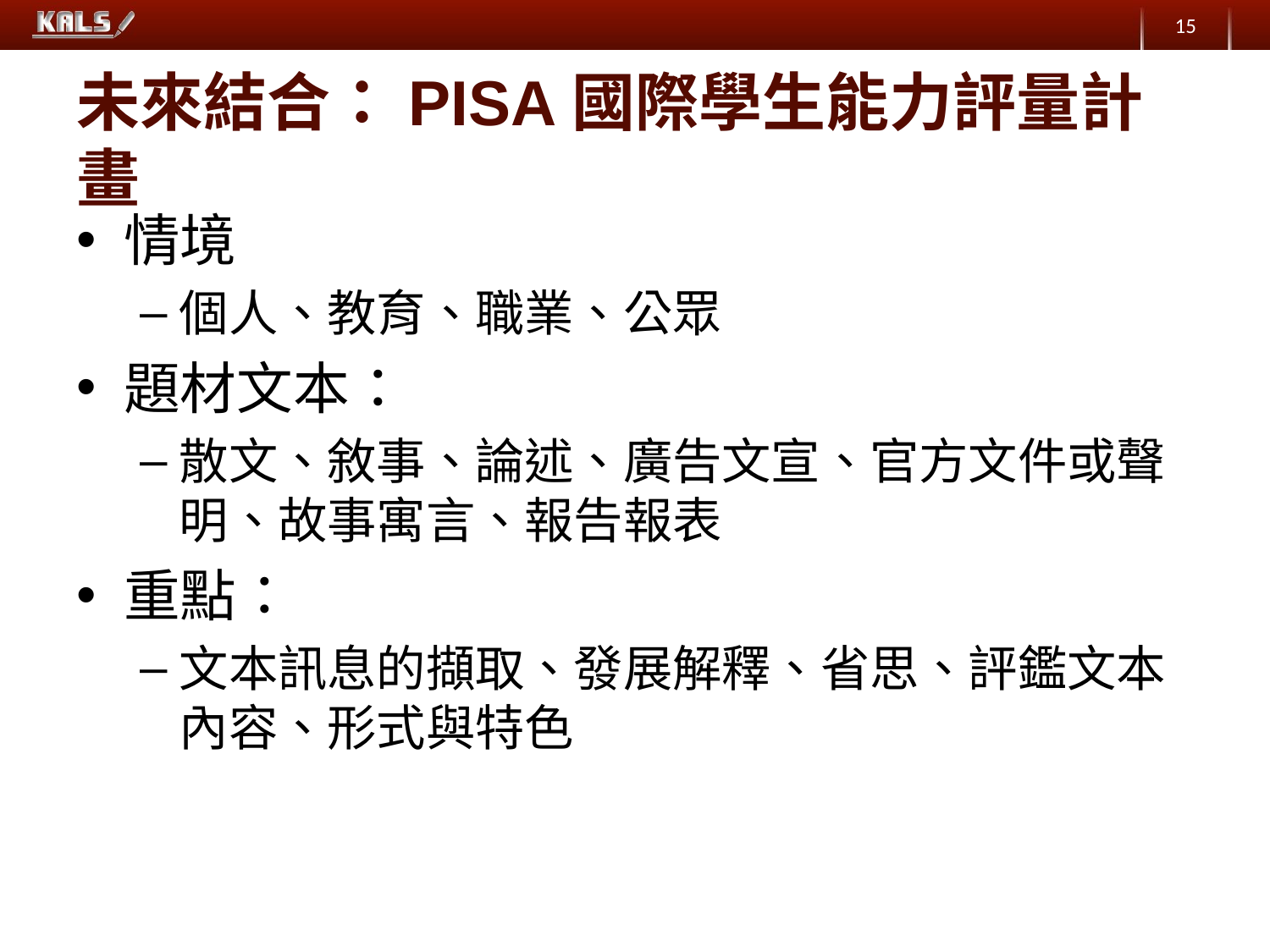

15
# 未來結合：PISA國際學生能力評量計畫
情境
個人、教育、職業、公眾
題材文本：
散文、敘事、論述、廣告文宣、官方文件或聲明、故事寓言、報告報表
重點：
文本訊息的擷取、發展解釋、省思、評鑑文本內容、形式與特色